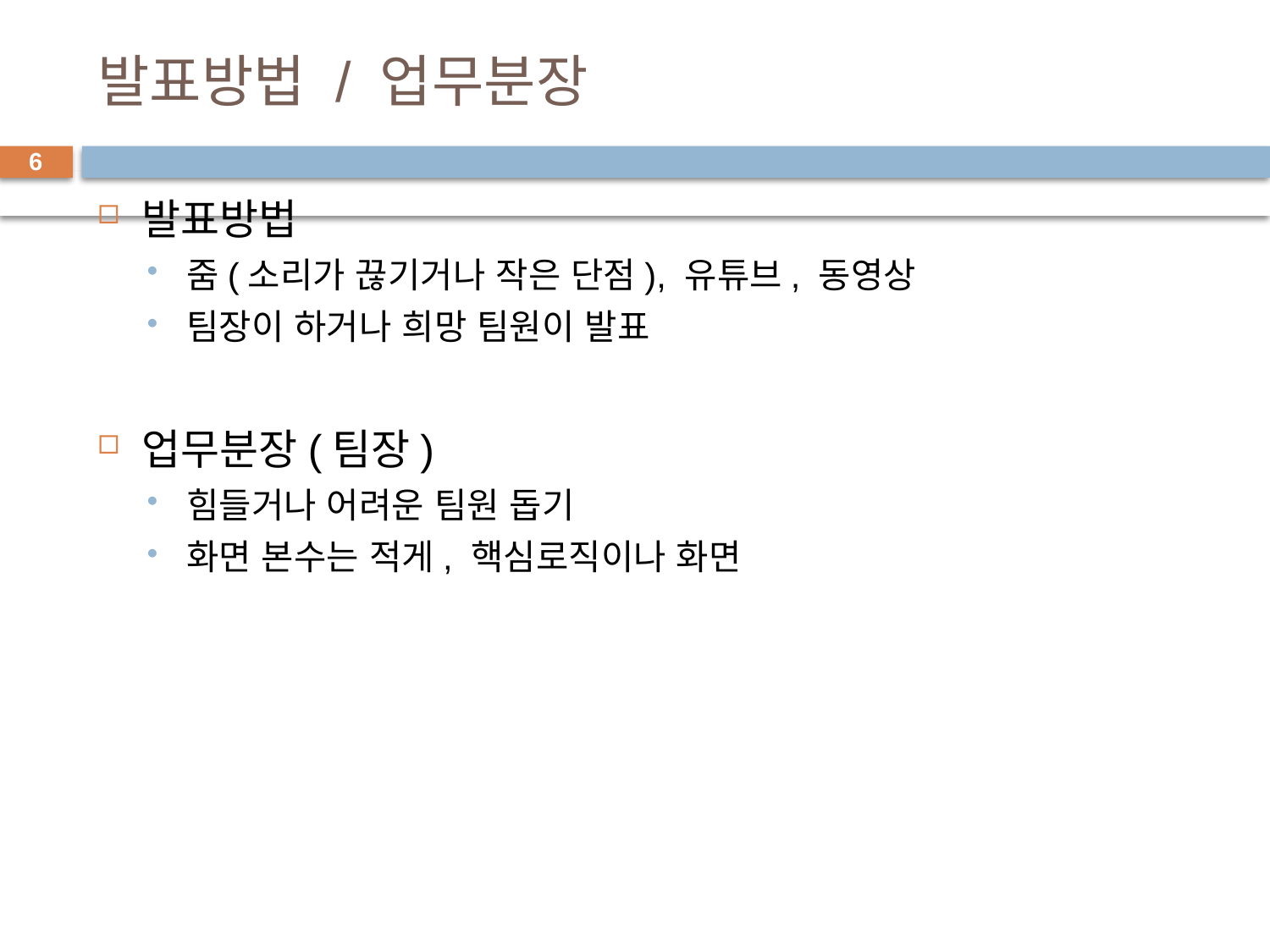

# 발표방법 / 업무분장
6
발표방법
줌(소리가 끊기거나 작은 단점), 유튜브, 동영상
팀장이 하거나 희망 팀원이 발표

업무분장(팀장)
힘들거나 어려운 팀원 돕기
화면 본수는 적게, 핵심로직이나 화면